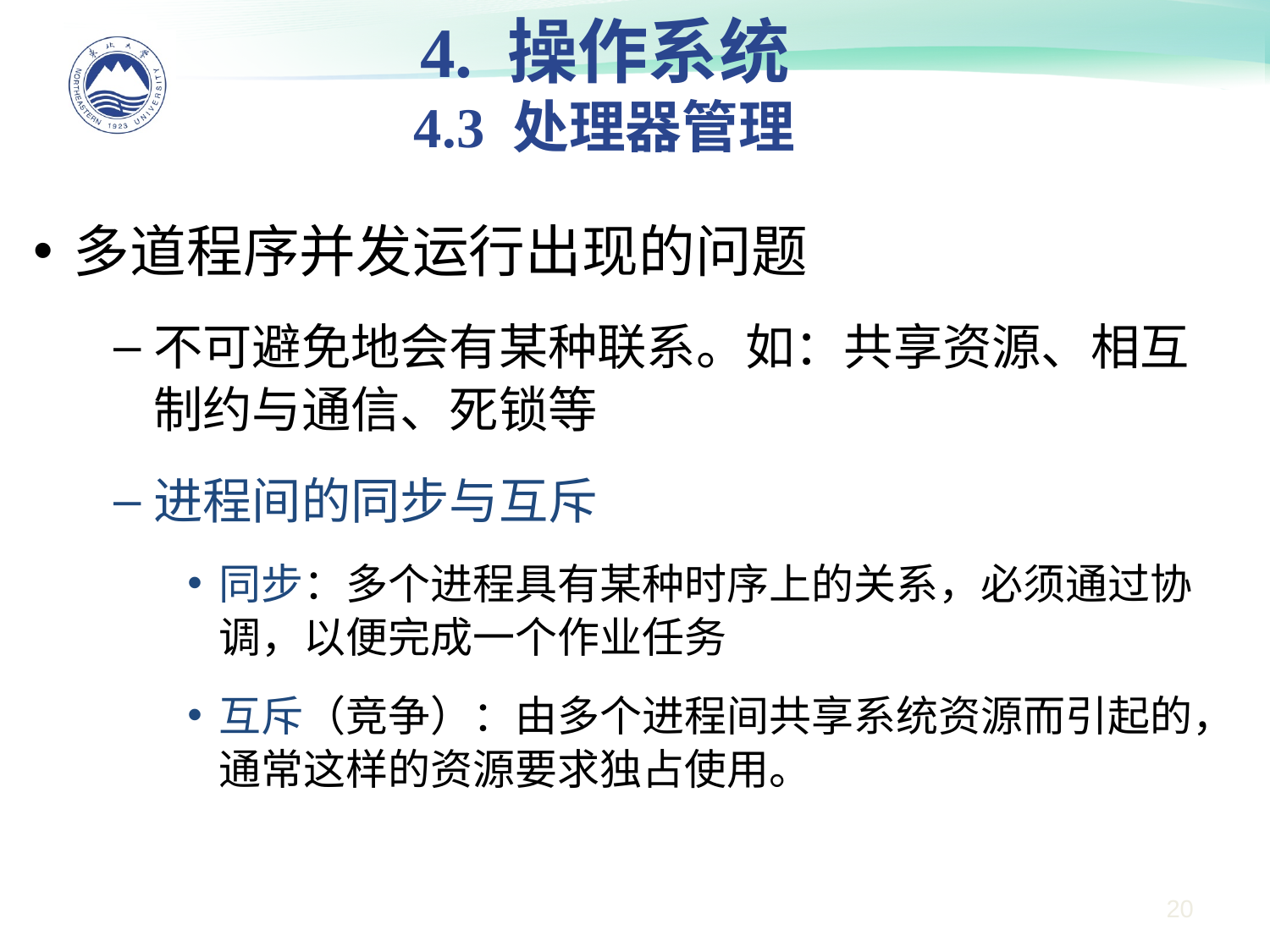

4. 操作系统
4.3 处理器管理
多道程序并发运行出现的问题
不可避免地会有某种联系。如：共享资源、相互制约与通信、死锁等
进程间的同步与互斥
同步：多个进程具有某种时序上的关系，必须通过协调，以便完成一个作业任务
互斥（竞争）：由多个进程间共享系统资源而引起的，通常这样的资源要求独占使用。
20